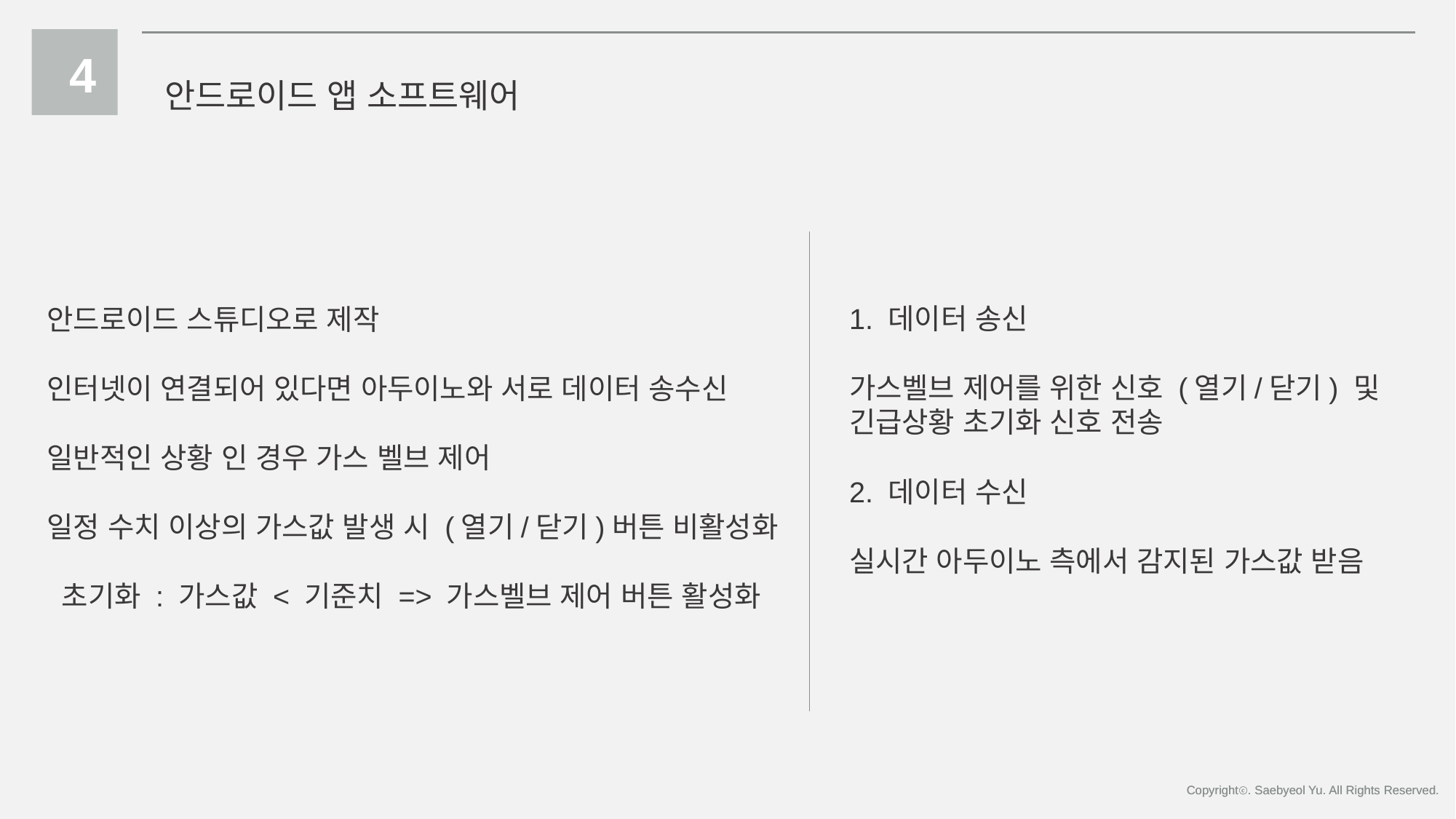

4
안드로이드 앱 소프트웨어
1. 데이터 송신

가스벨브 제어를 위한 신호 (열기/닫기) 및 긴급상황 초기화 신호 전송

2. 데이터 수신

실시간 아두이노 측에서 감지된 가스값 받음
안드로이드 스튜디오로 제작

인터넷이 연결되어 있다면 아두이노와 서로 데이터 송수신

일반적인 상황 인 경우 가스 벨브 제어

일정 수치 이상의 가스값 발생 시 (열기/닫기)버튼 비활성화

 초기화 : 가스값 < 기준치 => 가스벨브 제어 버튼 활성화

Copyrightⓒ. Saebyeol Yu. All Rights Reserved.